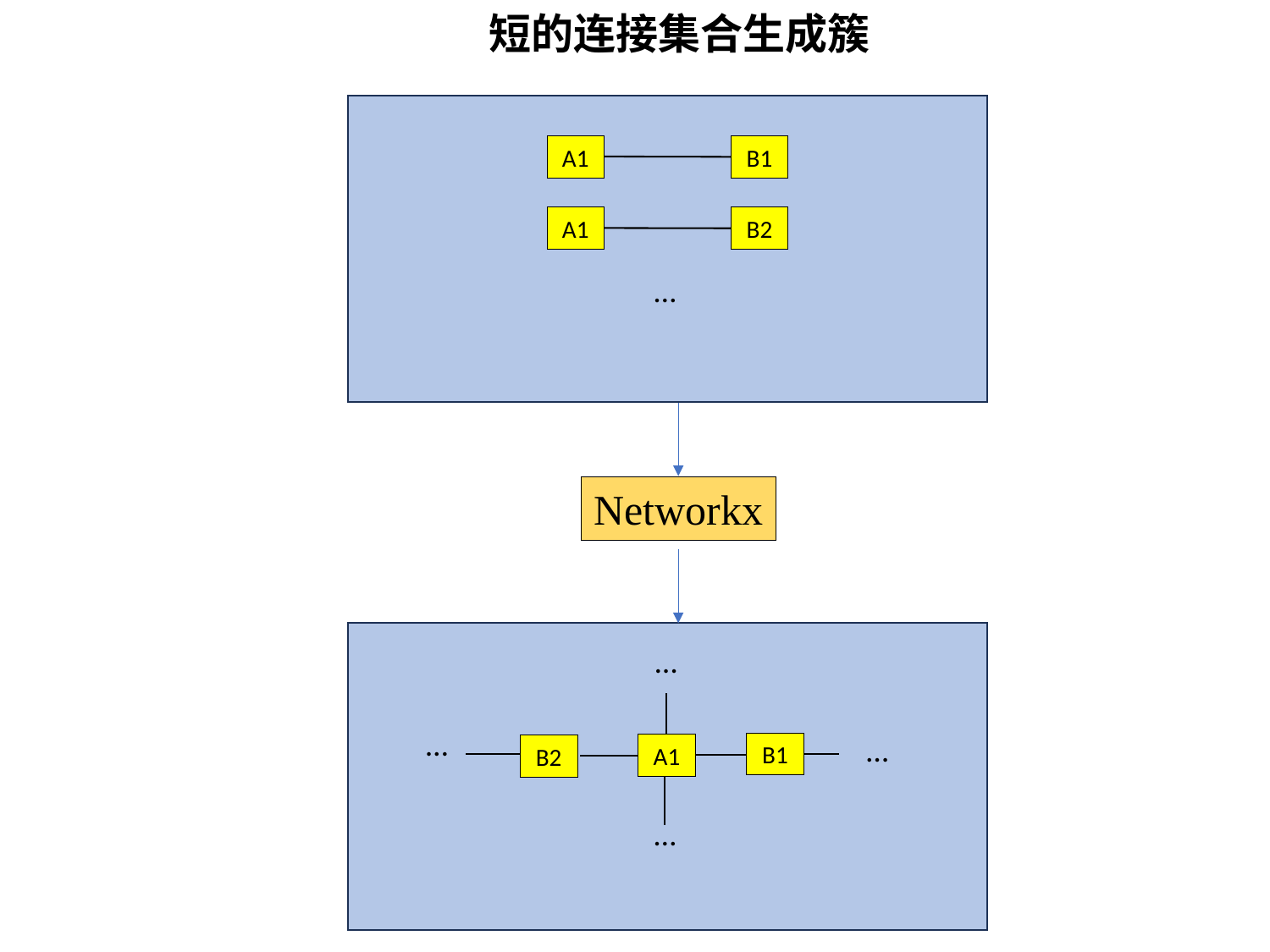

短的连接集合生成簇

A1
B1
A1
B2
…
Networkx

…
…
…
B1
A1
B2
…